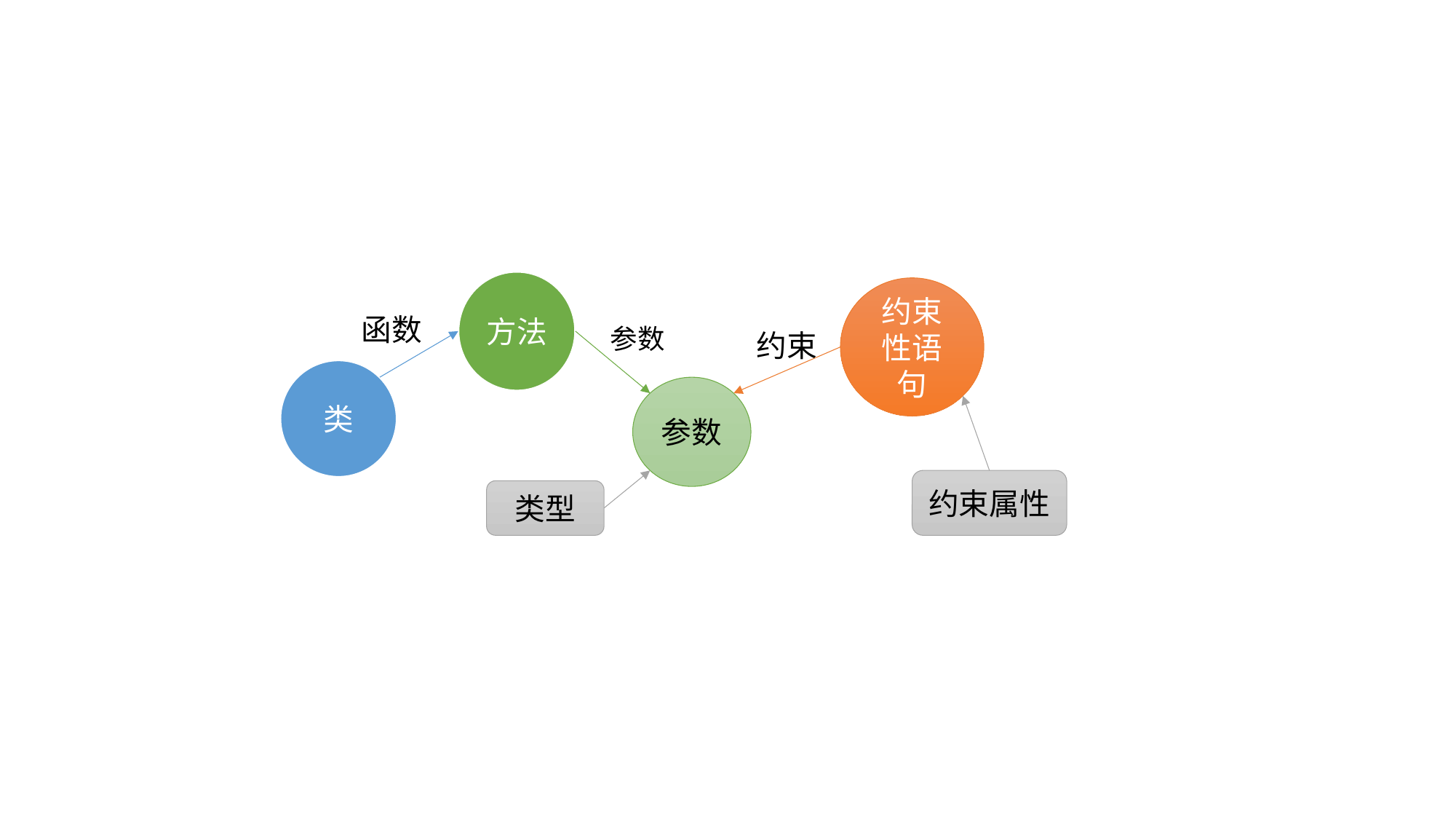

方法
约束性语句
函数
参数
约束
类
参数
约束属性
类型